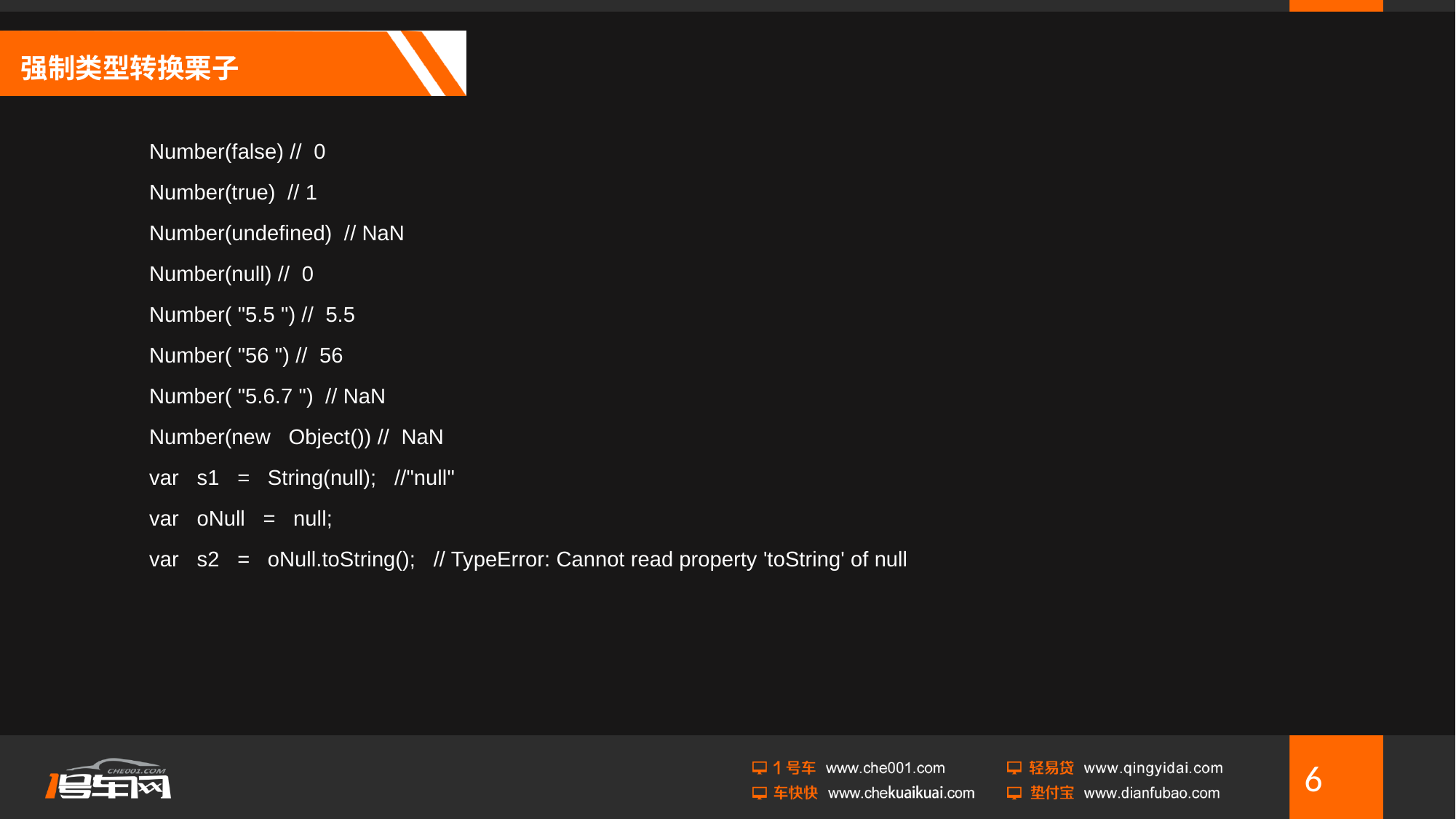

# 强制类型转换栗子
Number(false) //  0
Number(true)  // 1
Number(undefined)  // NaN
Number(null) //  0
Number( "5.5 ") //  5.5
Number( "56 ") //  56
Number( "5.6.7 ")  // NaN
Number(new   Object()) //  NaN
var   s1   =   String(null);   //"null"
var   oNull   =   null;
var   s2   =   oNull.toString();   // TypeError: Cannot read property 'toString' of null
6